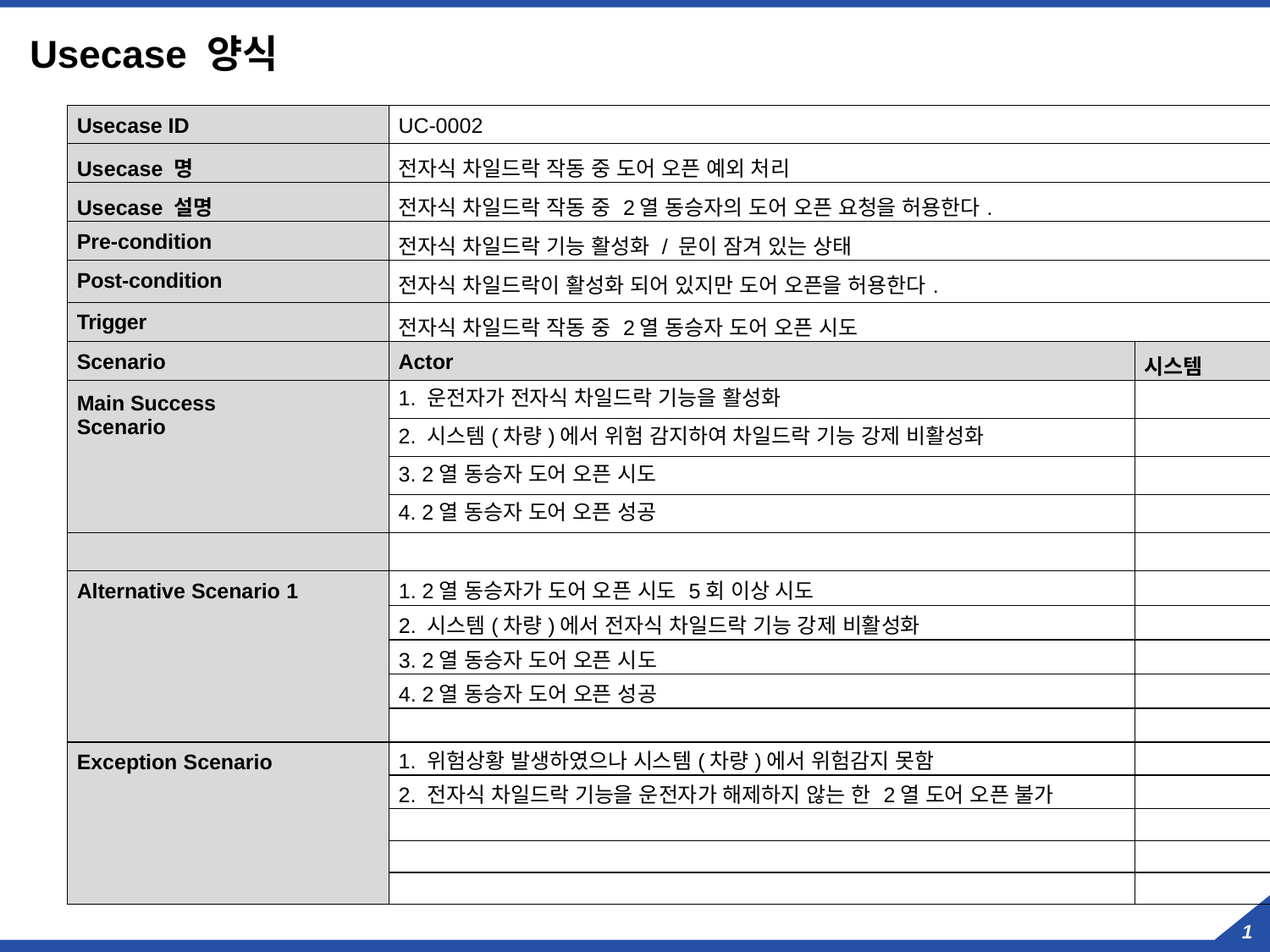

# Usecase 양식
| Usecase ID | UC-0002 |  |
| --- | --- | --- |
| Usecase 명 | 전자식 차일드락 작동 중 도어 오픈 예외 처리 |  |
| Usecase 설명 | 전자식 차일드락 작동 중 2열 동승자의 도어 오픈 요청을 허용한다. |  |
| Pre-condition | 전자식 차일드락 기능 활성화 / 문이 잠겨 있는 상태 |  |
| Post-condition | 전자식 차일드락이 활성화 되어 있지만 도어 오픈을 허용한다. |  |
| Trigger | 전자식 차일드락 작동 중 2열 동승자 도어 오픈 시도 |  |
| Scenario | Actor | 시스템 |
| Main Success Scenario | 1. 운전자가 전자식 차일드락 기능을 활성화 |  |
|  | 2. 시스템(차량)에서 위험 감지하여 차일드락 기능 강제 비활성화 |  |
|  | 3. 2열 동승자 도어 오픈 시도 |  |
|  | 4. 2열 동승자 도어 오픈 성공 |  |
|  |  |  |
| Alternative Scenario 1 | 1. 2열 동승자가 도어 오픈 시도 5회 이상 시도 |  |
|  | 2. 시스템(차량)에서 전자식 차일드락 기능 강제 비활성화 |  |
|  | 3. 2열 동승자 도어 오픈 시도 |  |
|  | 4. 2열 동승자 도어 오픈 성공 |  |
|  |  |  |
| Exception Scenario | 1. 위험상황 발생하였으나 시스템(차량)에서 위험감지 못함 |  |
|  | 2. 전자식 차일드락 기능을 운전자가 해제하지 않는 한 2열 도어 오픈 불가 |  |
|  |  |  |
|  |  |  |
|  |  |  |